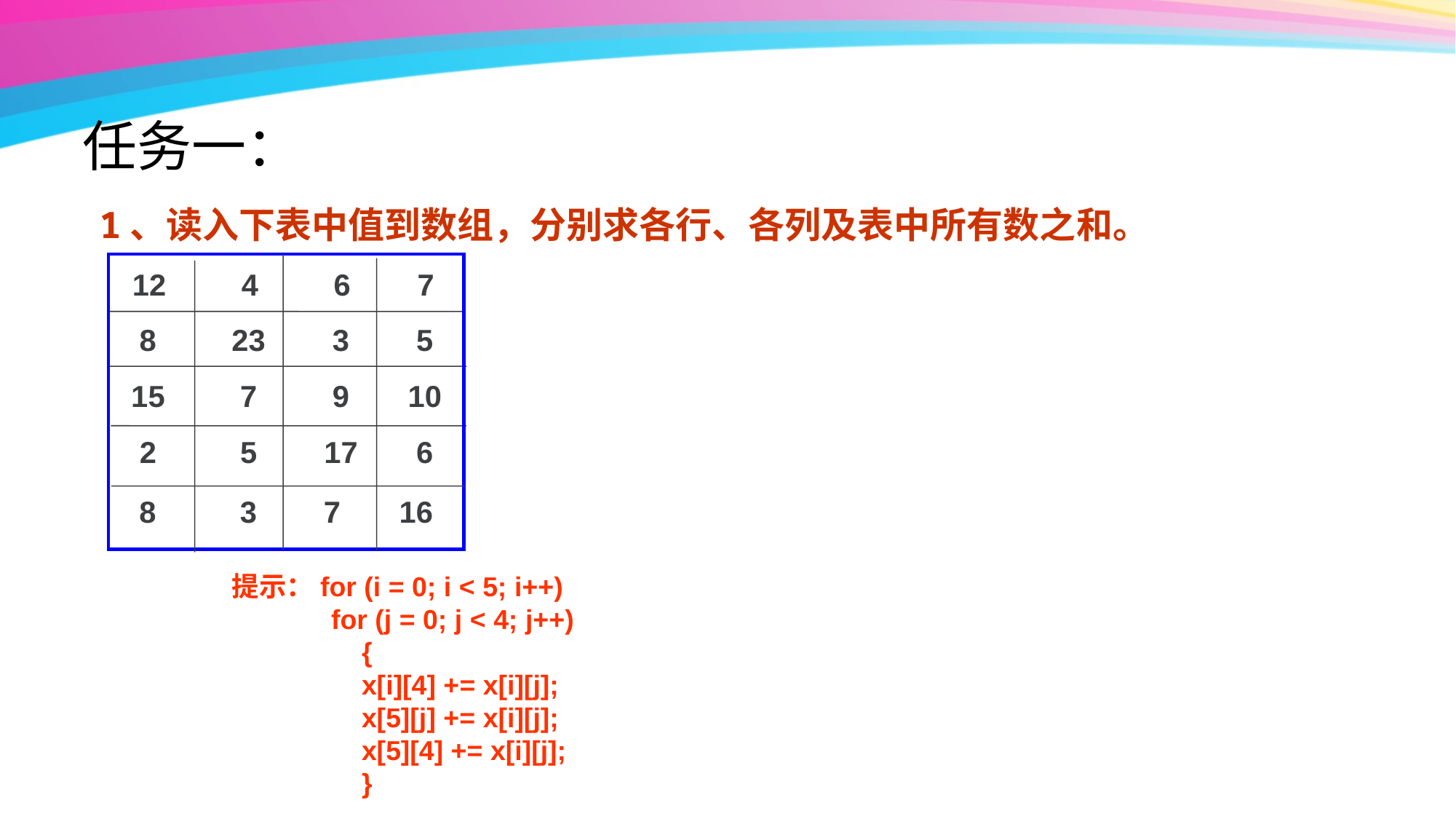

# 任务一：
1、读入下表中值到数组，分别求各行、各列及表中所有数之和。

12         4         6        7

 8         23        3        5

15         7         9       10

 2          5        17       6

 8          3        7       16
提示：for (i = 0; i < 5; i++)
             for (j = 0; j < 4; j++)
                 {
                 x[i][4] += x[i][j];
                 x[5][j] += x[i][j];
                 x[5][4] += x[i][j];
                 }